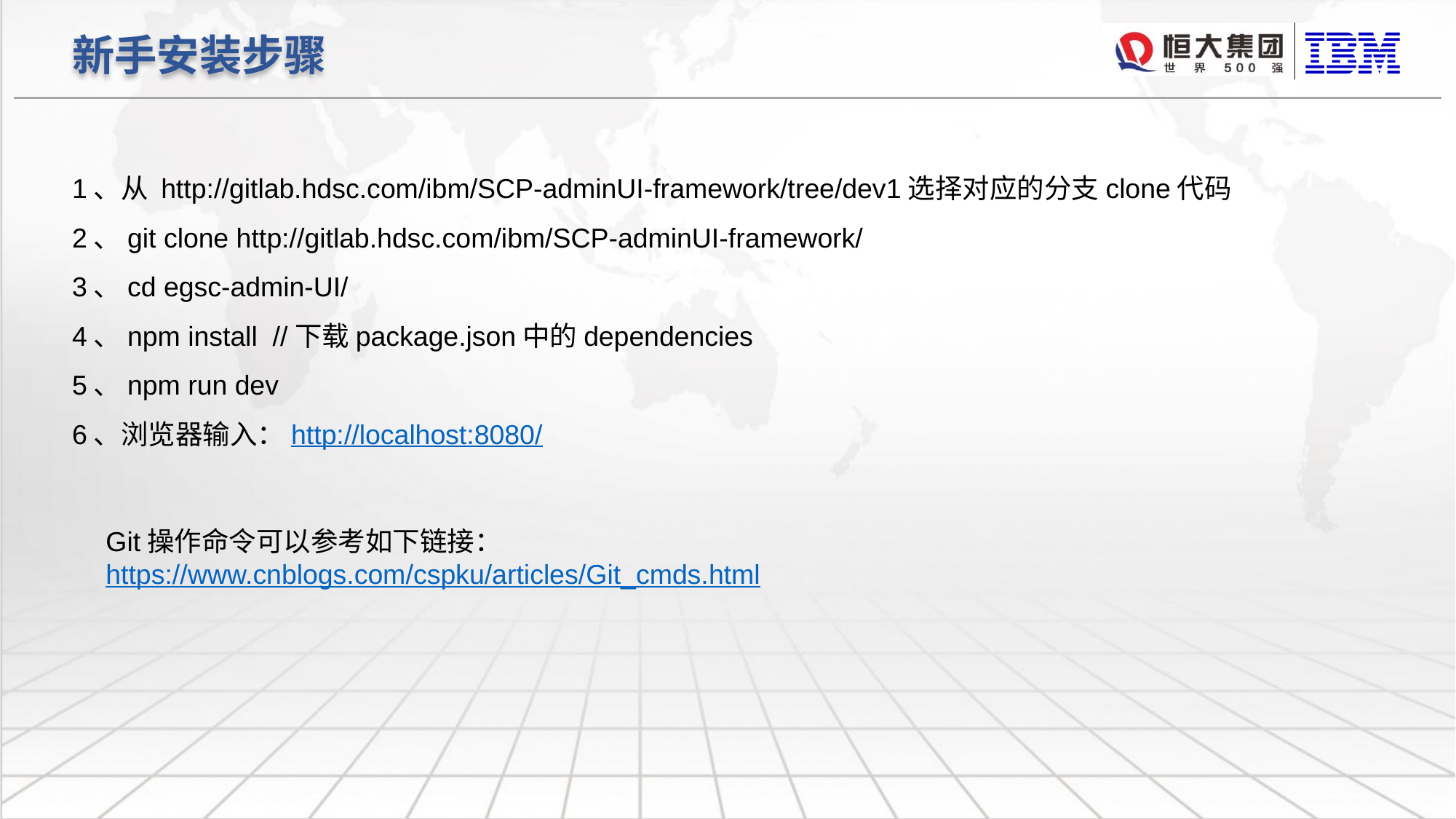

新手安装步骤
1、从 http://gitlab.hdsc.com/ibm/SCP-adminUI-framework/tree/dev1选择对应的分支clone代码
2、git clone http://gitlab.hdsc.com/ibm/SCP-adminUI-framework/
3、cd egsc-admin-UI/
4、npm install  //下载package.json中的dependencies
5、npm run dev
6、浏览器输入：http://localhost:8080/

Git操作命令可以参考如下链接：
https://www.cnblogs.com/cspku/articles/Git_cmds.html